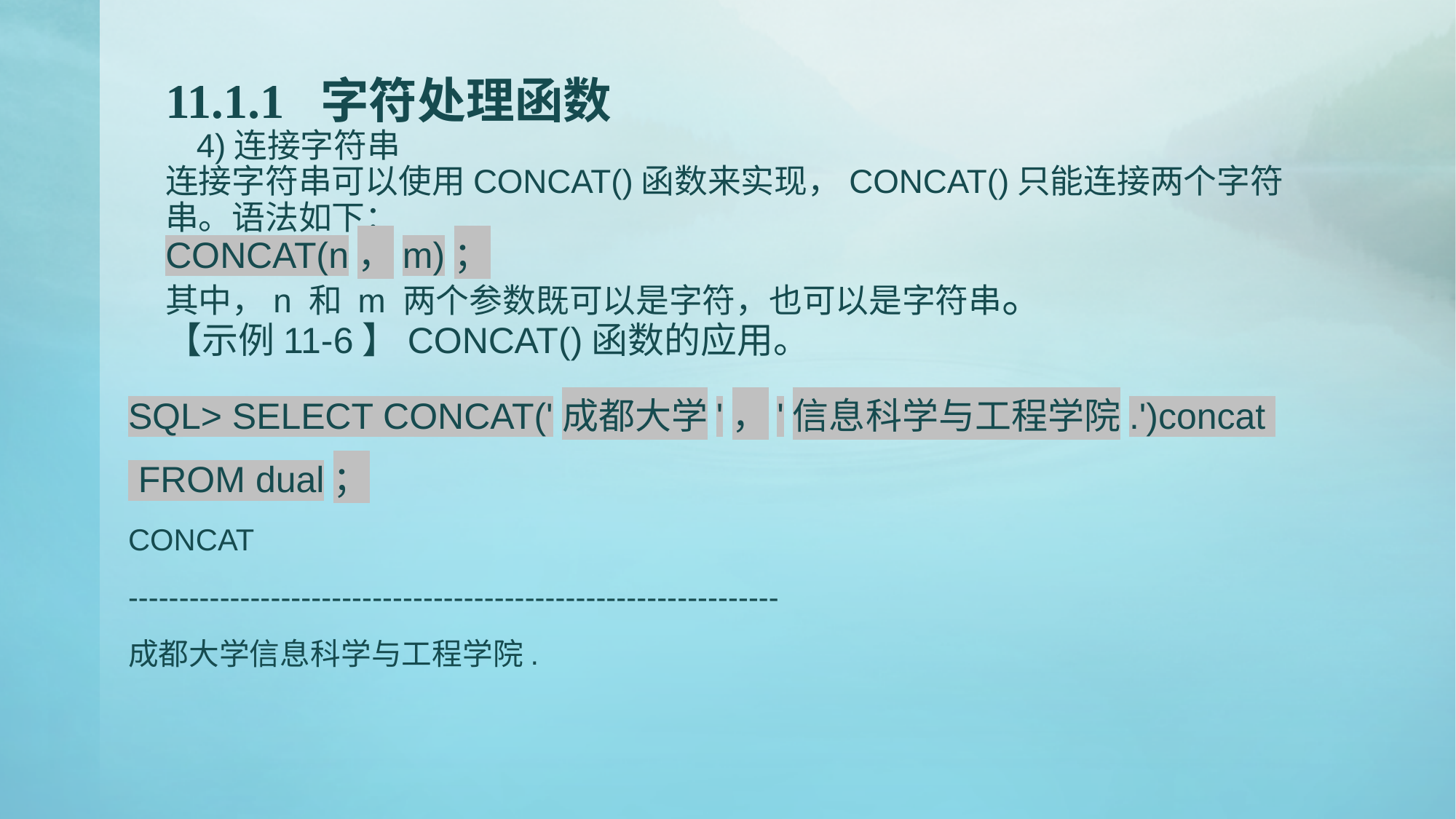

# 11.1.1  字符处理函数 4)连接字符串 连接字符串可以使用CONCAT()函数来实现，CONCAT()只能连接两个字符串。语法如下： CONCAT(n，m)； 其中，n 和 m 两个参数既可以是字符，也可以是字符串。 【示例11-6】CONCAT()函数的应用。
SQL> SELECT CONCAT('成都大学'，'信息科学与工程学院.')concat
 FROM dual；
CONCAT
----------------------------------------------------------------
成都大学信息科学与工程学院.